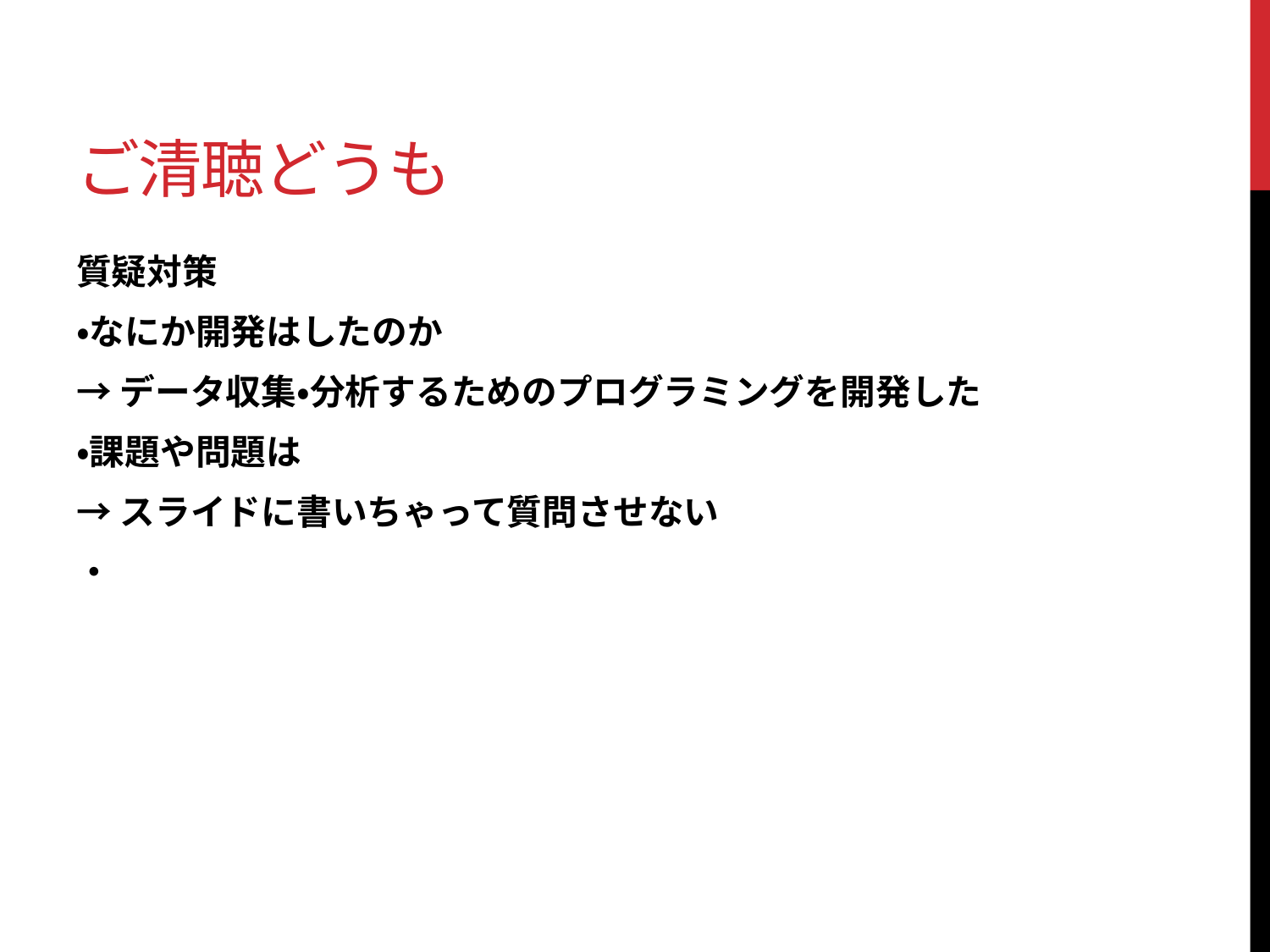

# ご清聴どうも
質疑対策
・なにか開発はしたのか
→データ収集・分析するためのプログラミングを開発した
・課題や問題は
→スライドに書いちゃって質問させない
・